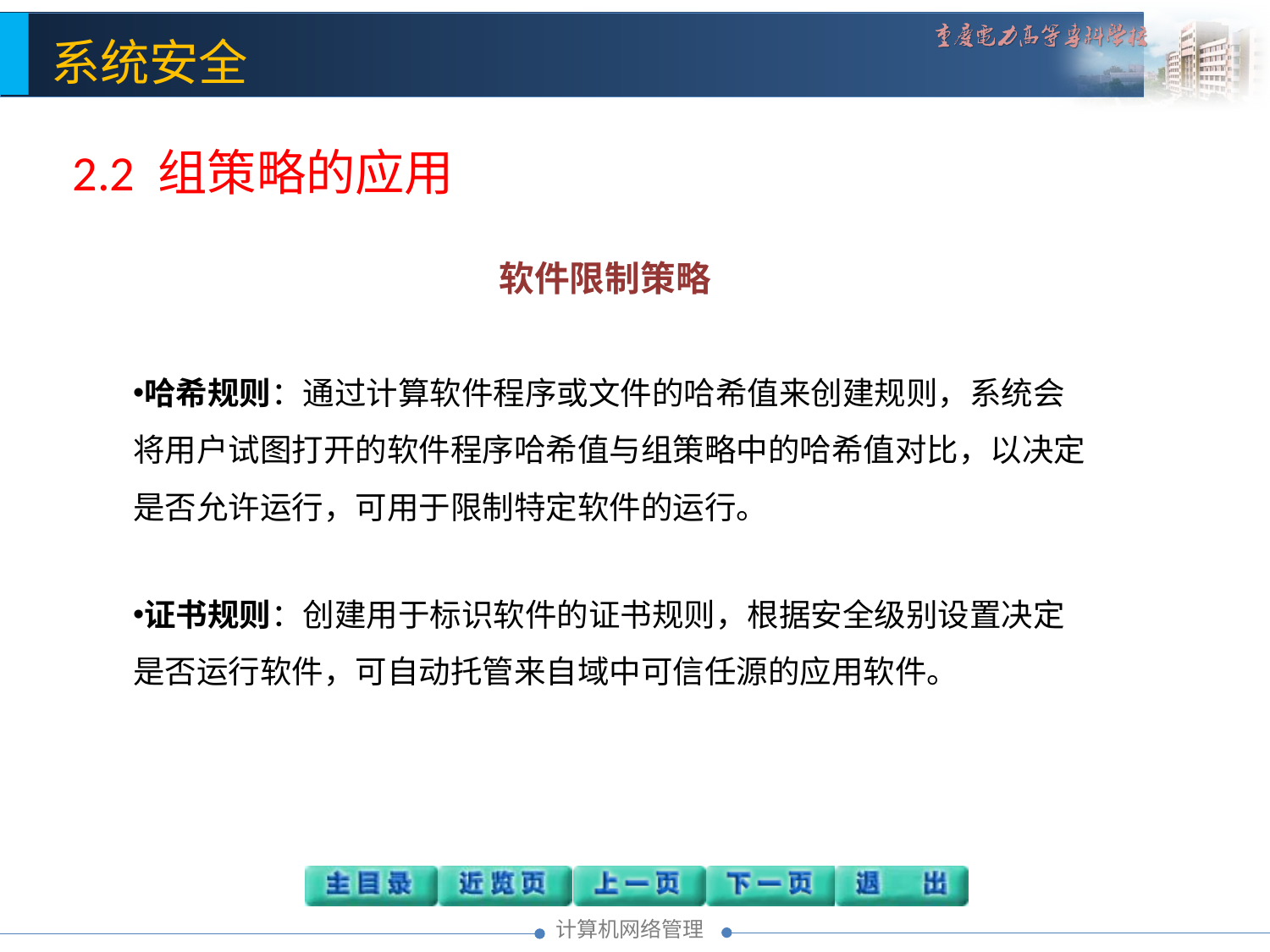

2.2 组策略的应用
软件限制策略
哈希规则：通过计算软件程序或文件的哈希值来创建规则，系统会将用户试图打开的软件程序哈希值与组策略中的哈希值对比，以决定是否允许运行，可用于限制特定软件的运行。
证书规则：创建用于标识软件的证书规则，根据安全级别设置决定是否运行软件，可自动托管来自域中可信任源的应用软件。